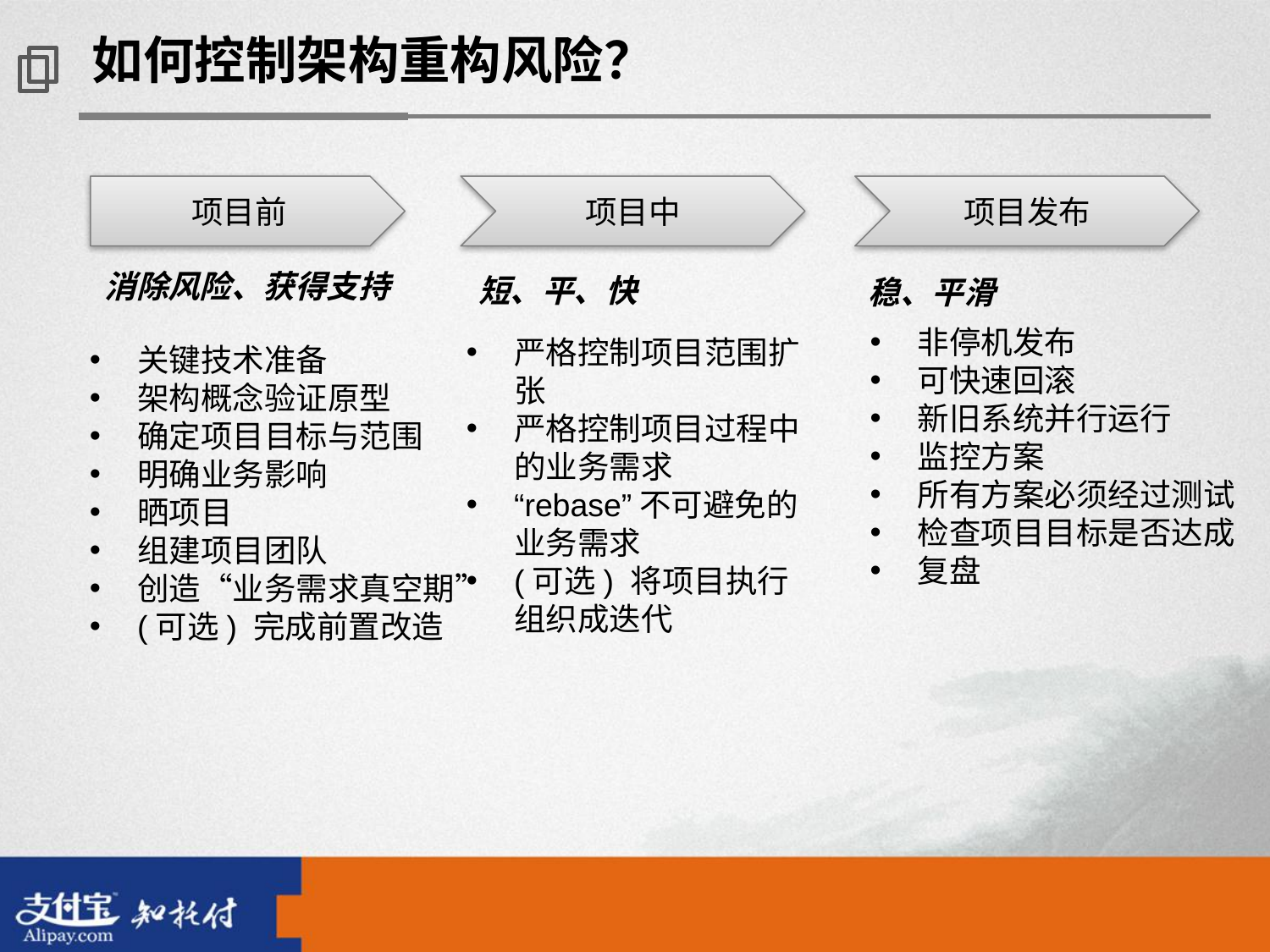

如何控制架构重构风险？
项目前
消除风险、获得支持
关键技术准备
架构概念验证原型
确定项目目标与范围
明确业务影响
晒项目
组建项目团队
创造“业务需求真空期”
(可选) 完成前置改造
项目中
短、平、快
严格控制项目范围扩张
严格控制项目过程中的业务需求
“rebase”不可避免的业务需求
(可选) 将项目执行组织成迭代
项目发布
稳、平滑
非停机发布
可快速回滚
新旧系统并行运行
监控方案
所有方案必须经过测试
检查项目目标是否达成
复盘